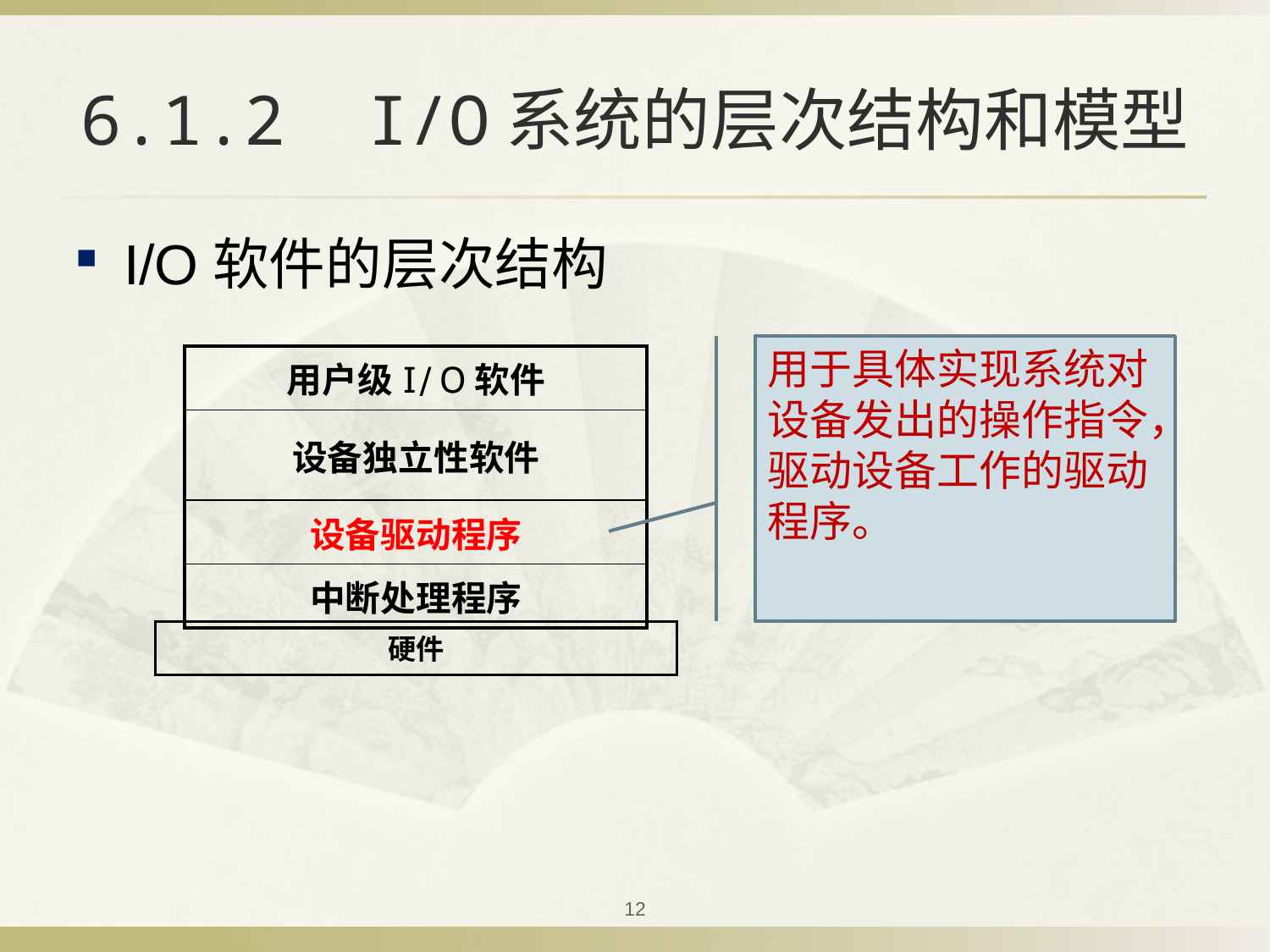

# 6.1.2  I/O系统的层次结构和模型
I/O软件的层次结构

用于具体实现系统对设备发出的操作指令，驱动设备工作的驱动程序。
| 用户级I/O软件 |
| --- |
| 设备独立性软件 |
| 设备驱动程序 |
| 中断处理程序 |
硬件
12